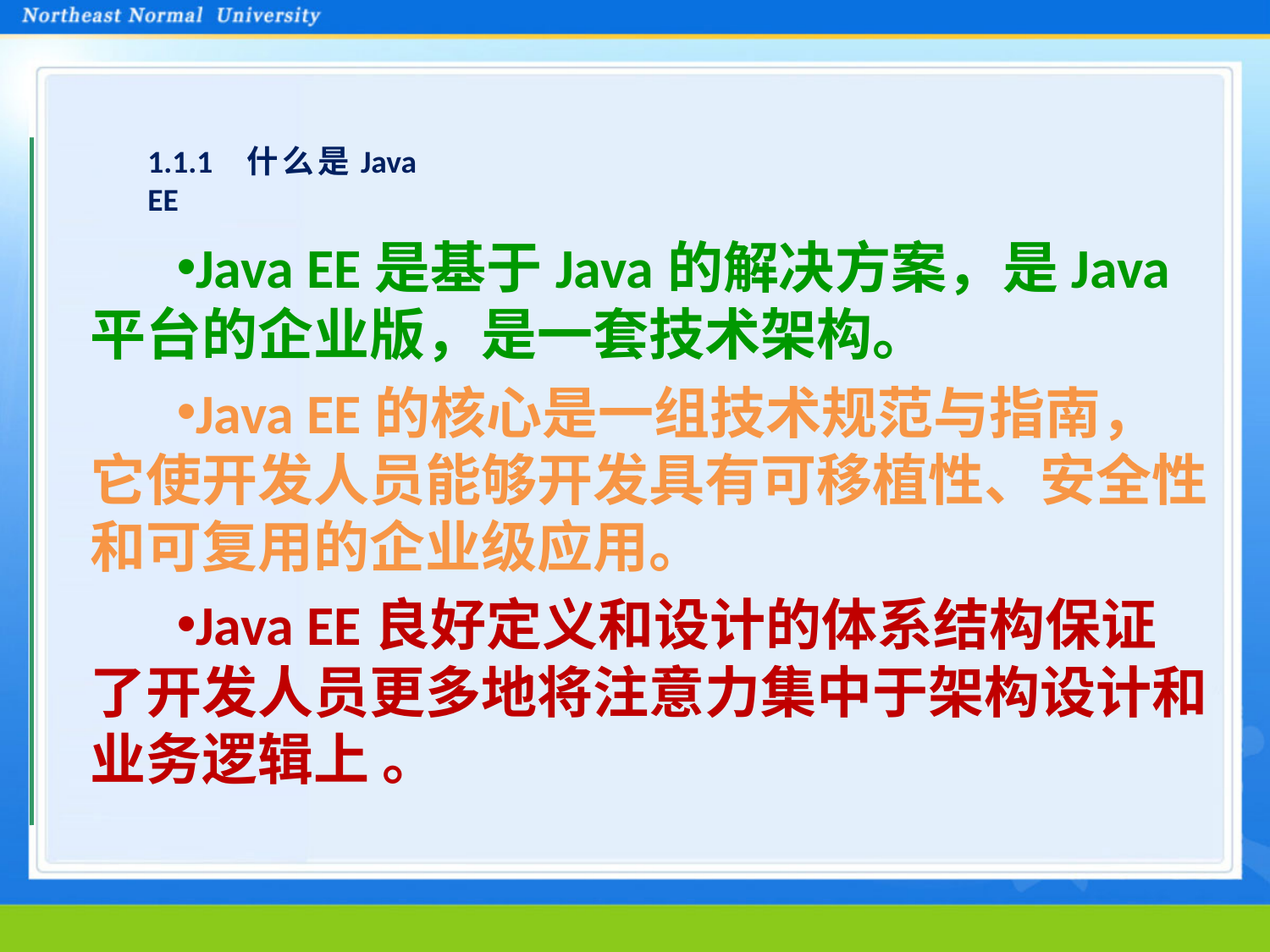

#
1.1.1  什么是Java EE
Java EE是基于Java的解决方案，是Java平台的企业版，是一套技术架构。
Java EE的核心是一组技术规范与指南，它使开发人员能够开发具有可移植性、安全性和可复用的企业级应用。
Java EE良好定义和设计的体系结构保证了开发人员更多地将注意力集中于架构设计和业务逻辑上 。